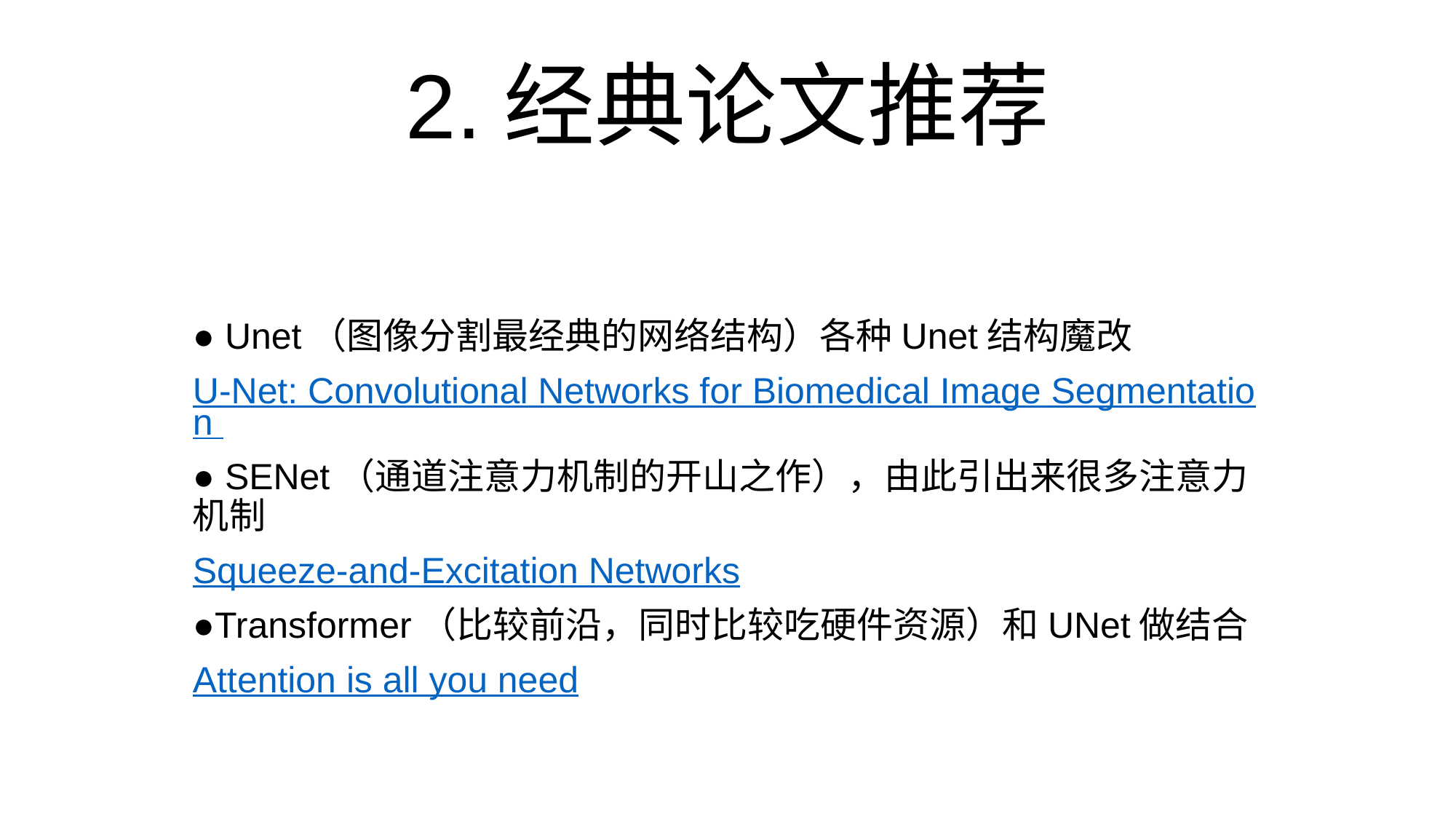

# 2.经典论文推荐
● Unet（图像分割最经典的网络结构）各种Unet结构魔改
U-Net: Convolutional Networks for Biomedical Image Segmentation
● SENet（通道注意力机制的开山之作），由此引出来很多注意力机制
Squeeze-and-Excitation Networks
●Transformer（比较前沿，同时比较吃硬件资源）和UNet做结合
Attention is all you need